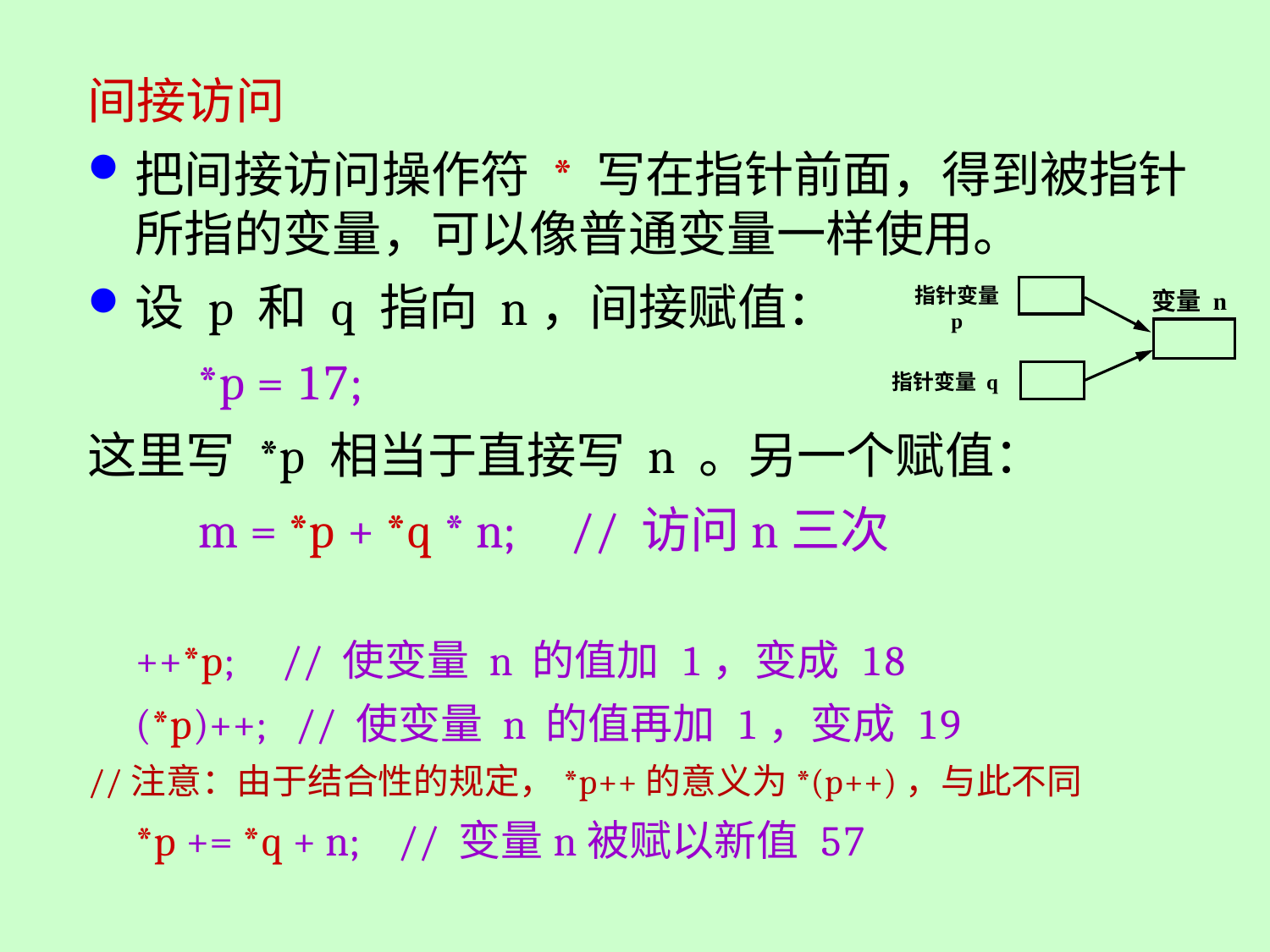

间接访问
把间接访问操作符 * 写在指针前面，得到被指针所指的变量，可以像普通变量一样使用。
设 p 和 q 指向 n，间接赋值：
　　*p = 17;
这里写 *p 相当于直接写 n 。另一个赋值：
　　m = *p + *q * n;     // 访问n三次

	++*p;     // 使变量 n 的值加 1，变成 18
	(*p)++;   // 使变量 n 的值再加 1，变成 19
//注意：由于结合性的规定，*p++的意义为*(p++)，与此不同
	*p += *q + n;    // 变量n被赋以新值 57
指针变量 p

变量 n

指针变量 q

20